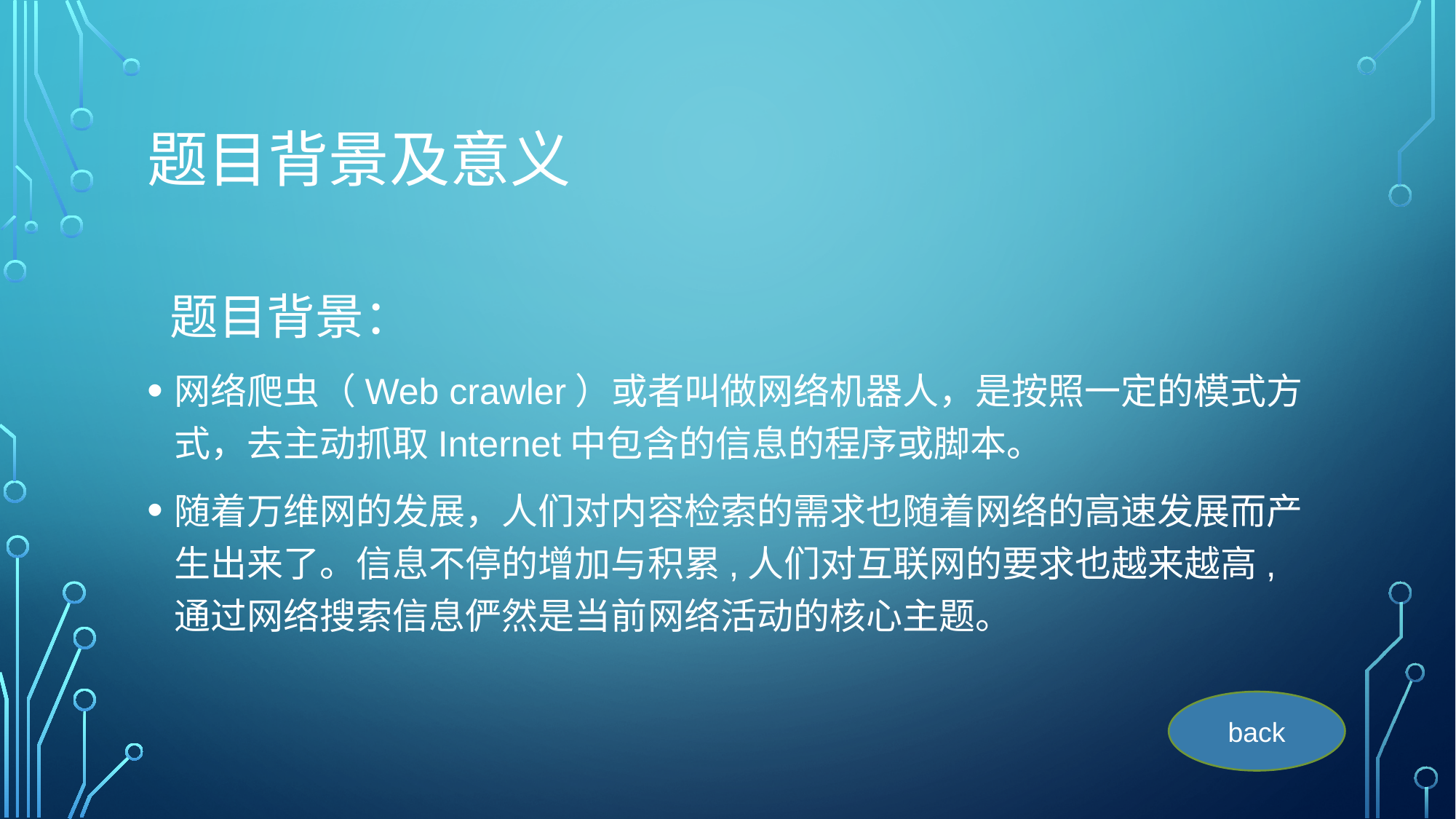

# 题目背景及意义
 题目背景：
网络爬虫（Web crawler）或者叫做网络机器人，是按照一定的模式方式，去主动抓取Internet中包含的信息的程序或脚本。
随着万维网的发展，人们对内容检索的需求也随着网络的高速发展而产生出来了。信息不停的增加与积累,人们对互联网的要求也越来越高,通过网络搜索信息俨然是当前网络活动的核心主题。
back